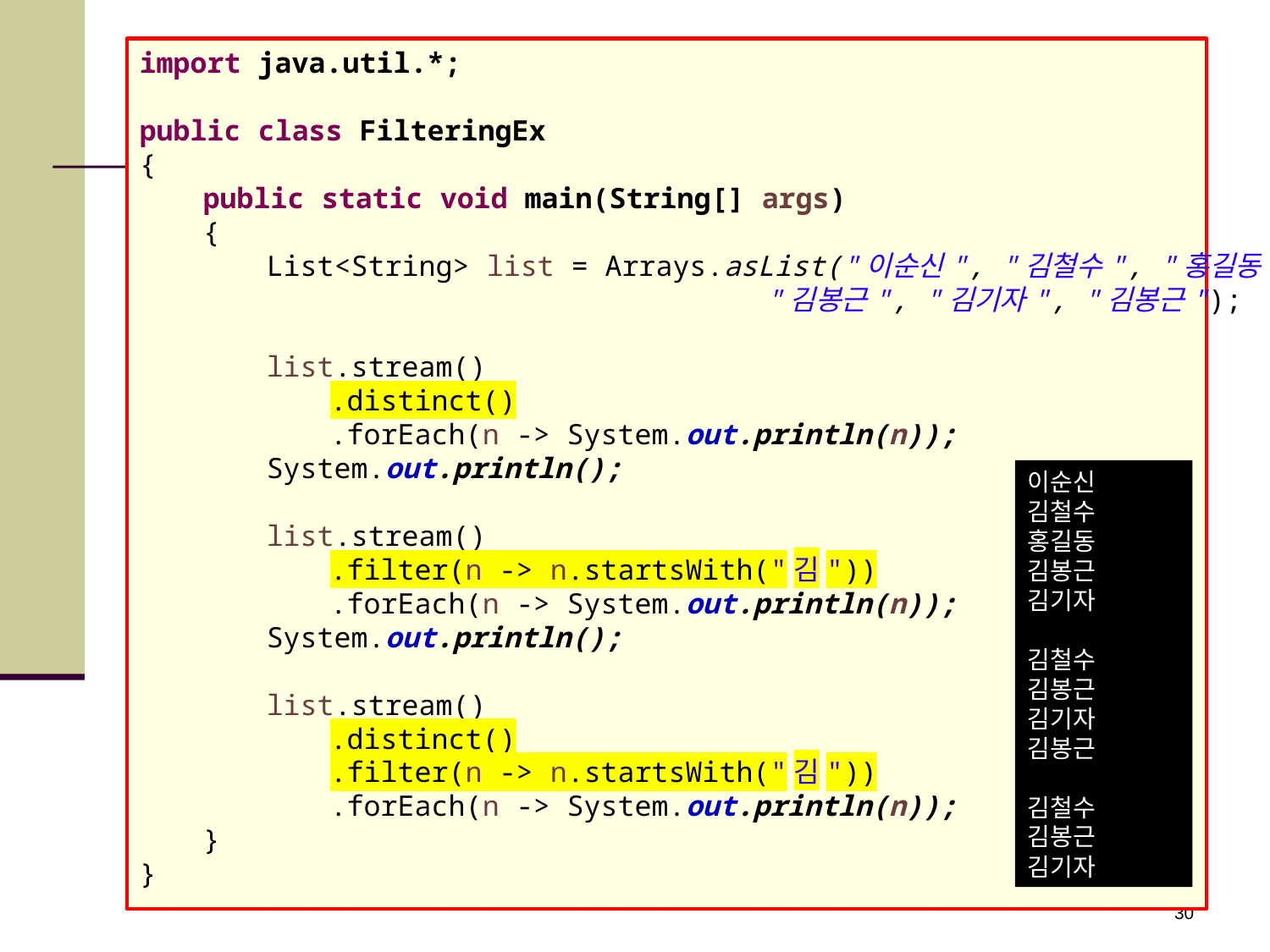

#
import java.util.*;

public class FilteringEx
{
public static void main(String[] args)
{
List<String> list = Arrays.asList("이순신", "김철수", "홍길동",
 			       "김봉근", "김기자", "김봉근");

list.stream()
.distinct()
.forEach(n -> System.out.println(n));
System.out.println();

list.stream()
.filter(n -> n.startsWith("김"))
.forEach(n -> System.out.println(n));
System.out.println();

list.stream()
.distinct()
.filter(n -> n.startsWith("김"))
.forEach(n -> System.out.println(n));
}
}

이순신
김철수
홍길동
김봉근
김기자

김철수
김봉근
김기자
김봉근

김철수
김봉근
김기자
30